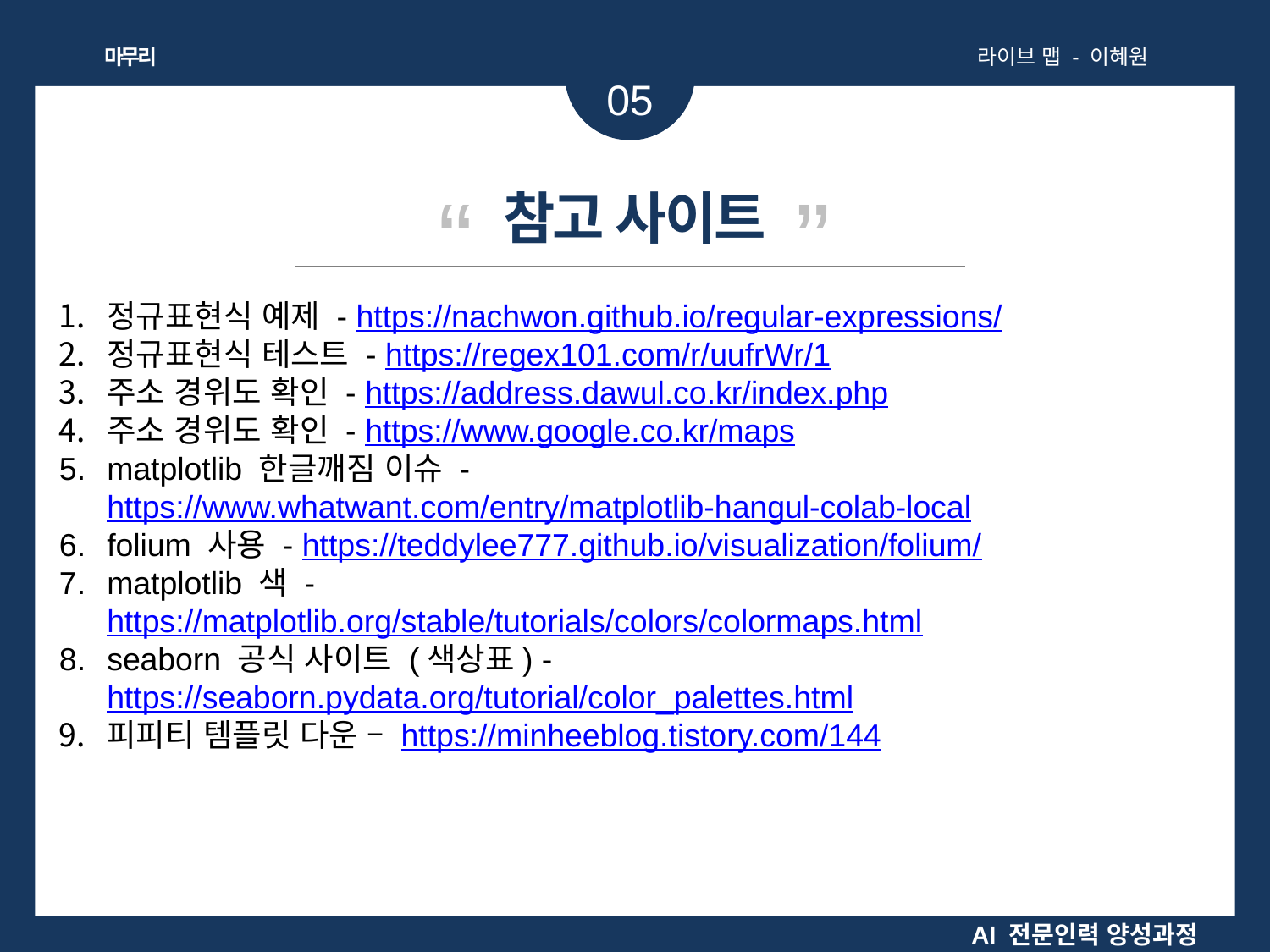

마무리
라이브 맵 - 이혜원
05

“           ”
참고 사이트
정규표현식 예제 - https://nachwon.github.io/regular-expressions/
정규표현식 테스트 - https://regex101.com/r/uufrWr/1
주소 경위도 확인 - https://address.dawul.co.kr/index.php
주소 경위도 확인 - https://www.google.co.kr/maps
matplotlib 한글깨짐 이슈 - https://www.whatwant.com/entry/matplotlib-hangul-colab-local
folium 사용 - https://teddylee777.github.io/visualization/folium/
matplotlib 색 - https://matplotlib.org/stable/tutorials/colors/colormaps.html
seaborn 공식 사이트 (색상표) - https://seaborn.pydata.org/tutorial/color_palettes.html
피피티 템플릿 다운 – https://minheeblog.tistory.com/144
AI 전문인력 양성과정